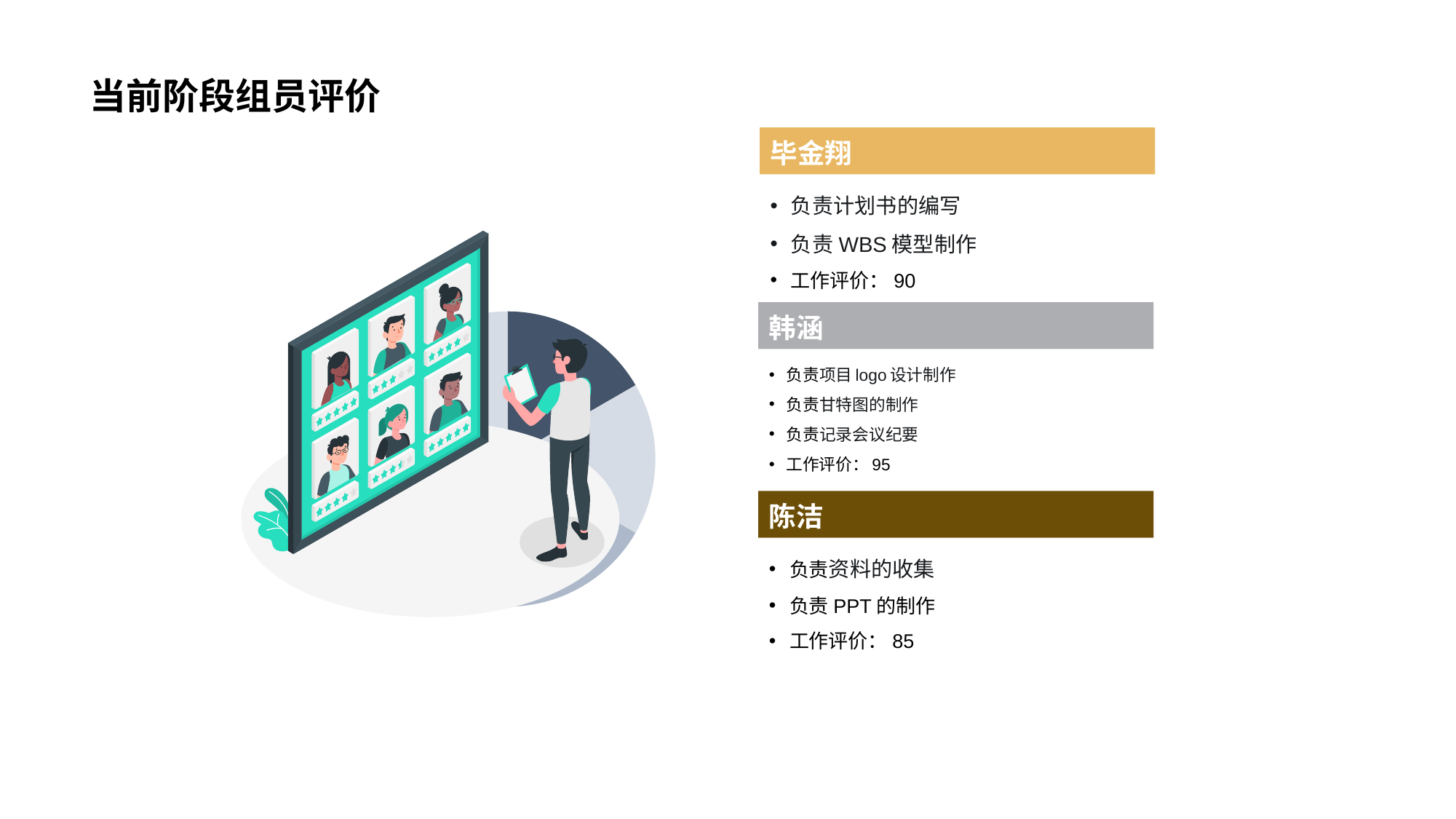

# 当前阶段组员评价
毕金翔
负责计划书的编写
负责WBS模型制作
工作评价：90

韩涵

负责项目logo设计制作
负责甘特图的制作
负责记录会议纪要
工作评价：95
陈洁
负责资料的收集
负责PPT的制作
工作评价：85